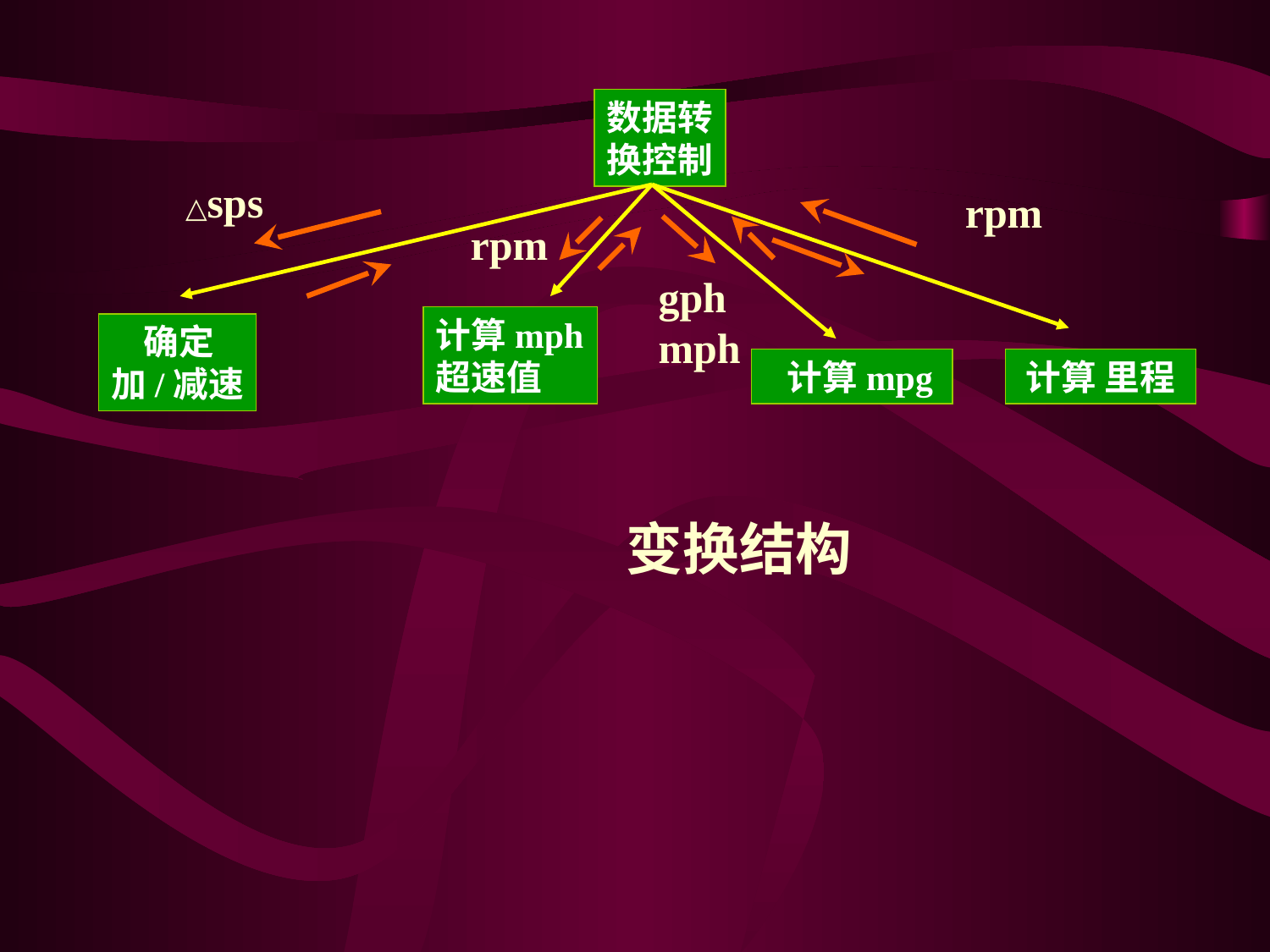

数据转
换控制
△sps
rpm

rpm

gph
mph
计算mph
超速值
   确定
加/减速
 计算mpg
计算 里程
变换结构

107